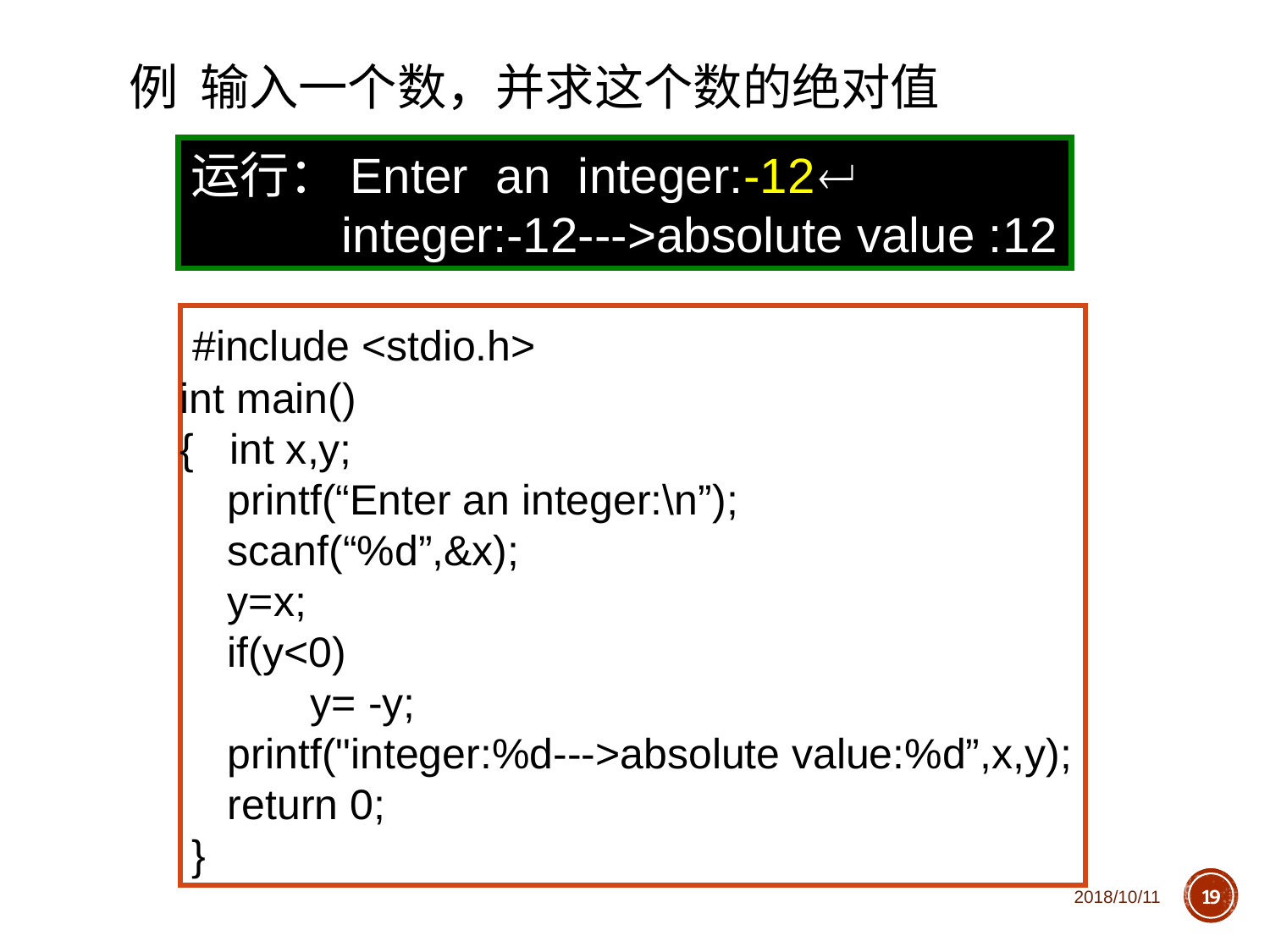

例  输入一个数，并求这个数的绝对值
运行：Enter  an  integer:-12↵
           integer:-12--->absolute value :12
 #include <stdio.h>
int main()
{   int x,y;
    printf(“Enter an integer:\n”);
    scanf(“%d”,&x);
    y=x;
    if(y<0)
           y= -y;
    printf("integer:%d--->absolute value:%d”,x,y);
    return 0;
 }
2018/10/11
19